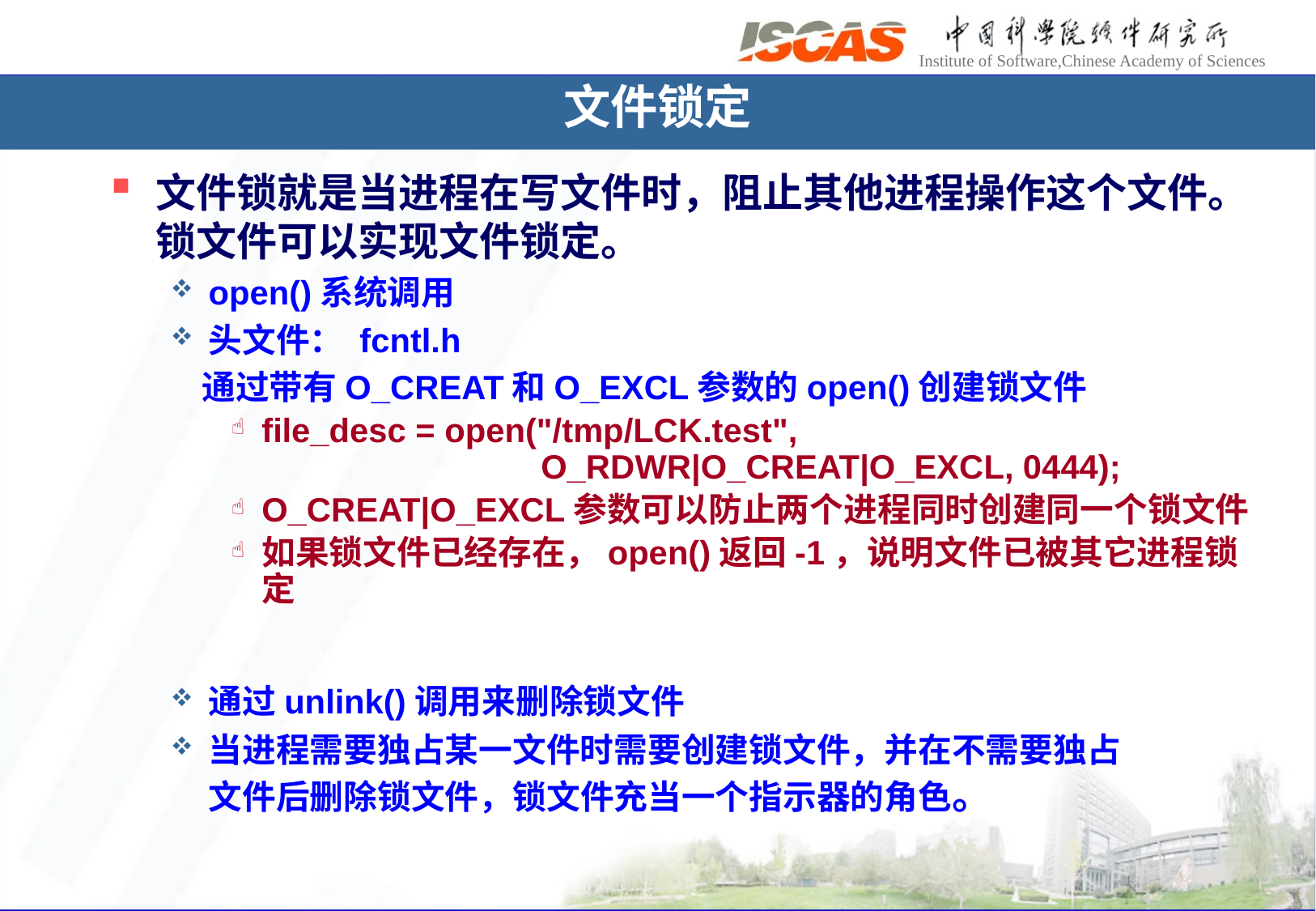

文件锁定
文件锁就是当进程在写文件时，阻止其他进程操作这个文件。锁文件可以实现文件锁定。
open()系统调用
头文件： fcntl.h
   通过带有O_CREAT和O_EXCL参数的open()创建锁文件
file_desc = open("/tmp/LCK.test",
                              O_RDWR|O_CREAT|O_EXCL, 0444);
O_CREAT|O_EXCL参数可以防止两个进程同时创建同一个锁文件
如果锁文件已经存在，open()返回-1，说明文件已被其它进程锁定

通过unlink()调用来删除锁文件
当进程需要独占某一文件时需要创建锁文件，并在不需要独占
文件后删除锁文件，锁文件充当一个指示器的角色。